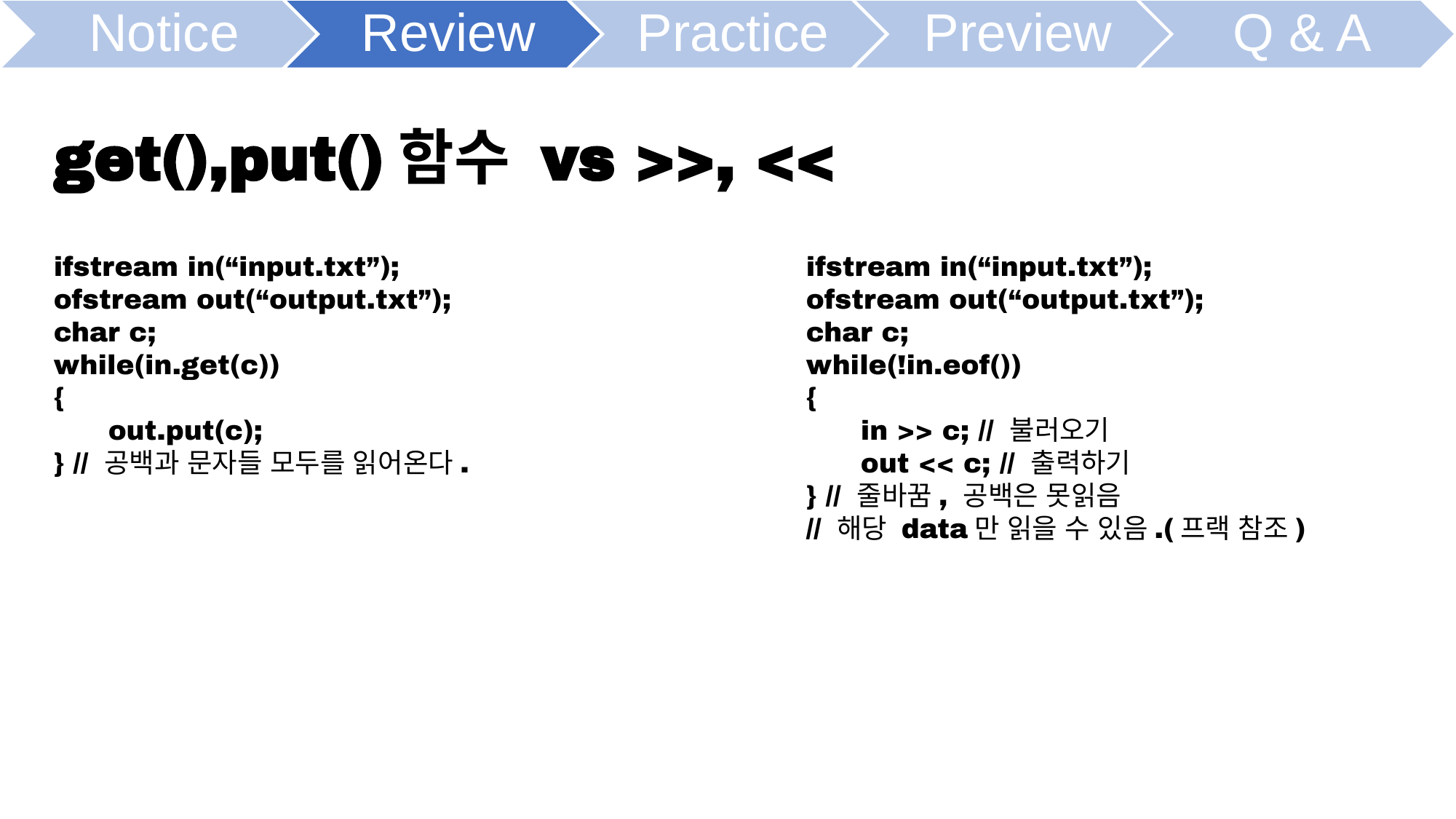

Notice
Review
Practice
Preview
Q & A
get(),put()함수 vs >>, <<
ifstream in(“input.txt”);
ofstream out(“output.txt”);
char c;
while(in.get(c))
{
      out.put(c);
} // 공백과 문자들 모두를 읽어온다.
ifstream in(“input.txt”);
ofstream out(“output.txt”);
char c;
while(!in.eof())
{
      in >> c; // 불러오기
      out << c; // 출력하기
} // 줄바꿈, 공백은 못읽음
// 해당 data만 읽을 수 있음.(프랙 참조)